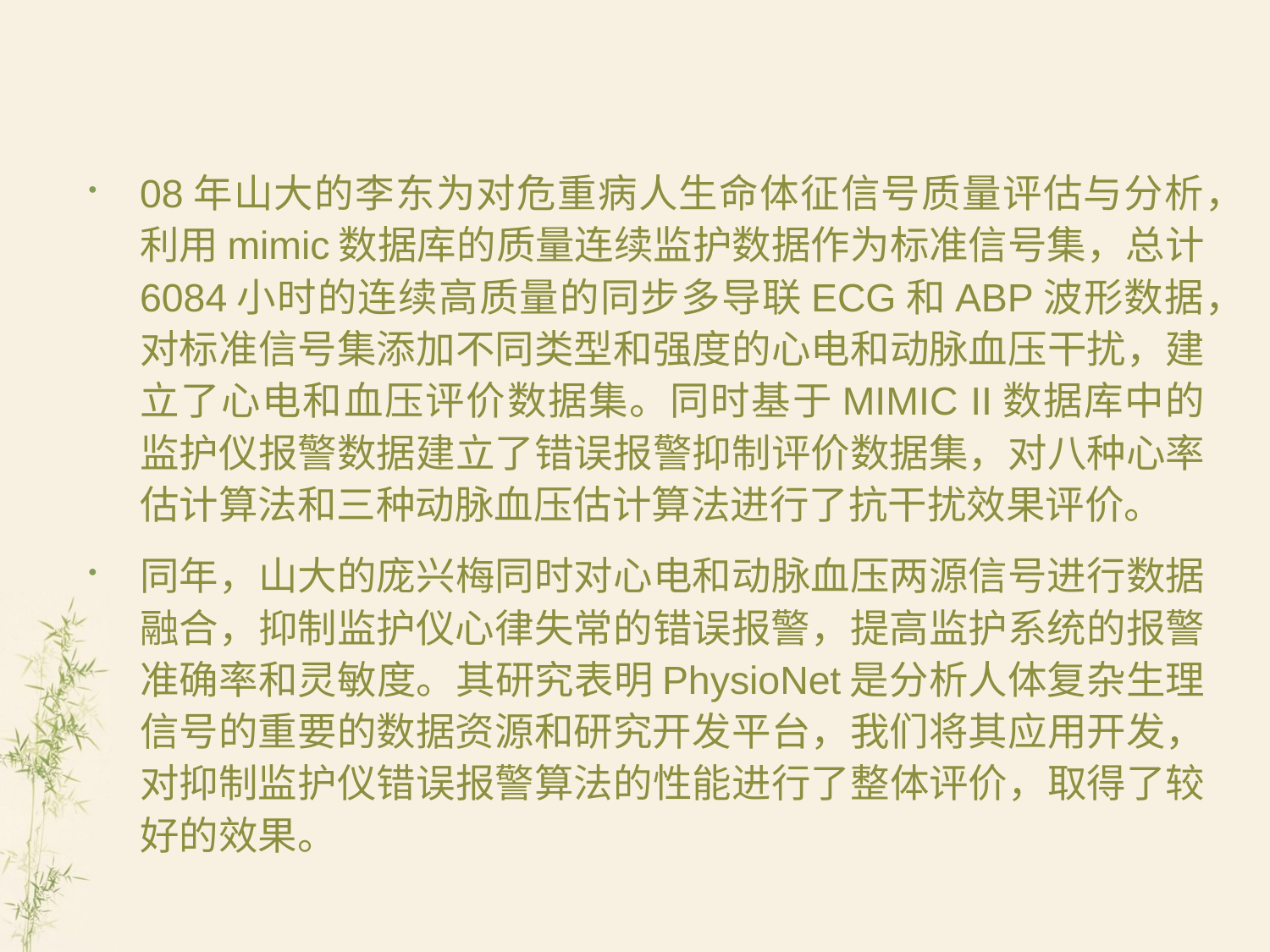

#
08年山大的李东为对危重病人生命体征信号质量评估与分析，利用mimic数据库的质量连续监护数据作为标准信号集，总计6084小时的连续高质量的同步多导联ECG和ABP波形数据，对标准信号集添加不同类型和强度的心电和动脉血压干扰，建立了心电和血压评价数据集。同时基于MIMIC II数据库中的监护仪报警数据建立了错误报警抑制评价数据集，对八种心率估计算法和三种动脉血压估计算法进行了抗干扰效果评价。
同年，山大的庞兴梅同时对心电和动脉血压两源信号进行数据融合，抑制监护仪心律失常的错误报警，提高监护系统的报警准确率和灵敏度。其研究表明PhysioNet是分析人体复杂生理信号的重要的数据资源和研究开发平台，我们将其应用开发，对抑制监护仪错误报警算法的性能进行了整体评价，取得了较好的效果。